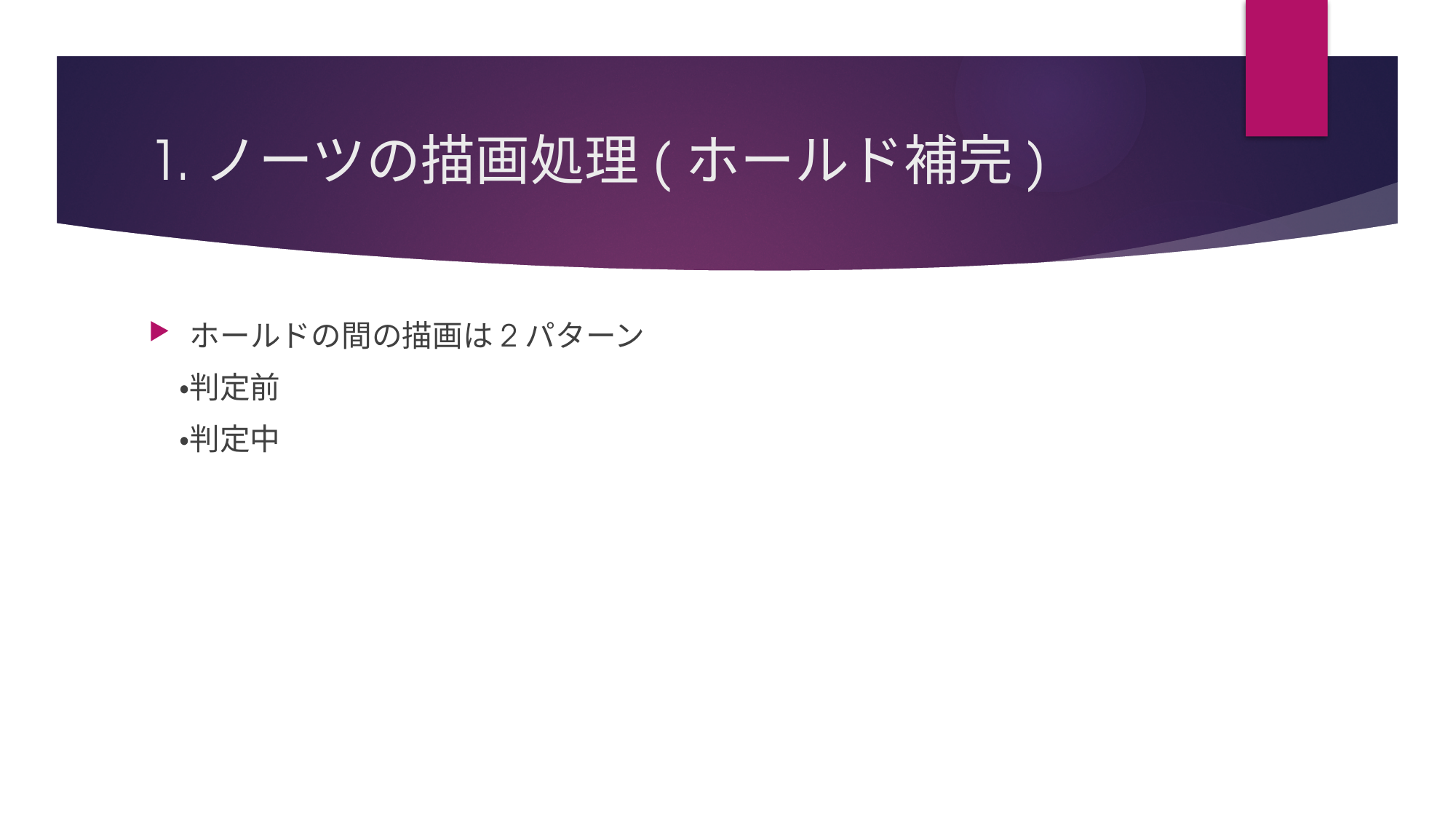

# 1.ノーツの描画処理(ホールド補完)
ホールドの間の描画は2パターン
　・判定前
　・判定中